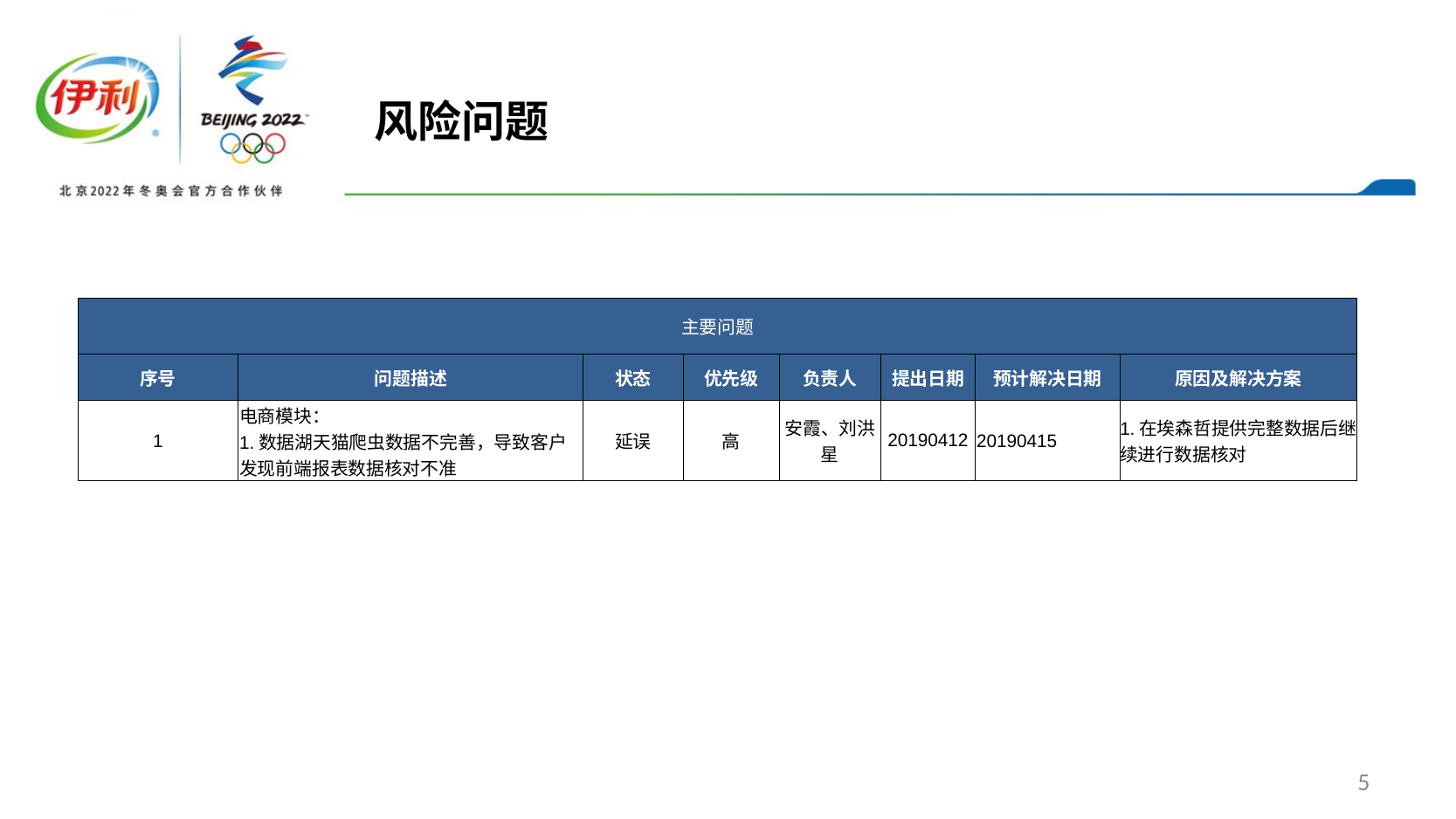

风险问题
| 主要问题 |  |  |  |  |  |  |  |
| --- | --- | --- | --- | --- | --- | --- | --- |
| 序号 | 问题描述 | 状态 | 优先级 | 负责人 | 提出日期 | 预计解决日期 | 原因及解决方案 |
| 1 | 电商模块： 1.数据湖天猫爬虫数据不完善，导致客户发现前端报表数据核对不准 | 延误 | 高 | 安霞、刘洪星 | 20190412 | 20190415 | 1.在埃森哲提供完整数据后继续进行数据核对 |
5